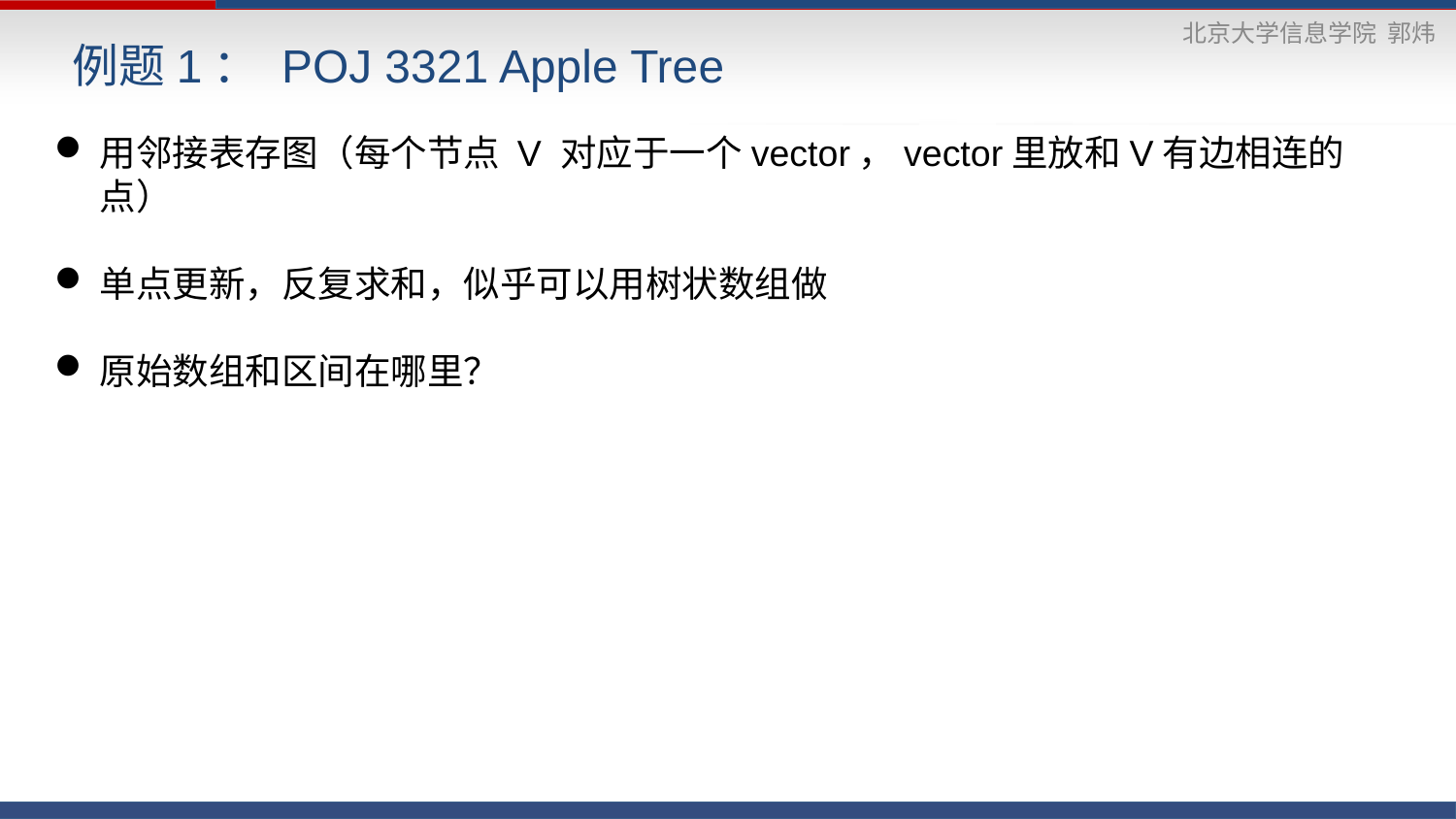

例题1： POJ 3321 Apple Tree
用邻接表存图（每个节点 V 对应于一个vector，vector里放和V有边相连的点）

单点更新，反复求和，似乎可以用树状数组做

原始数组和区间在哪里？